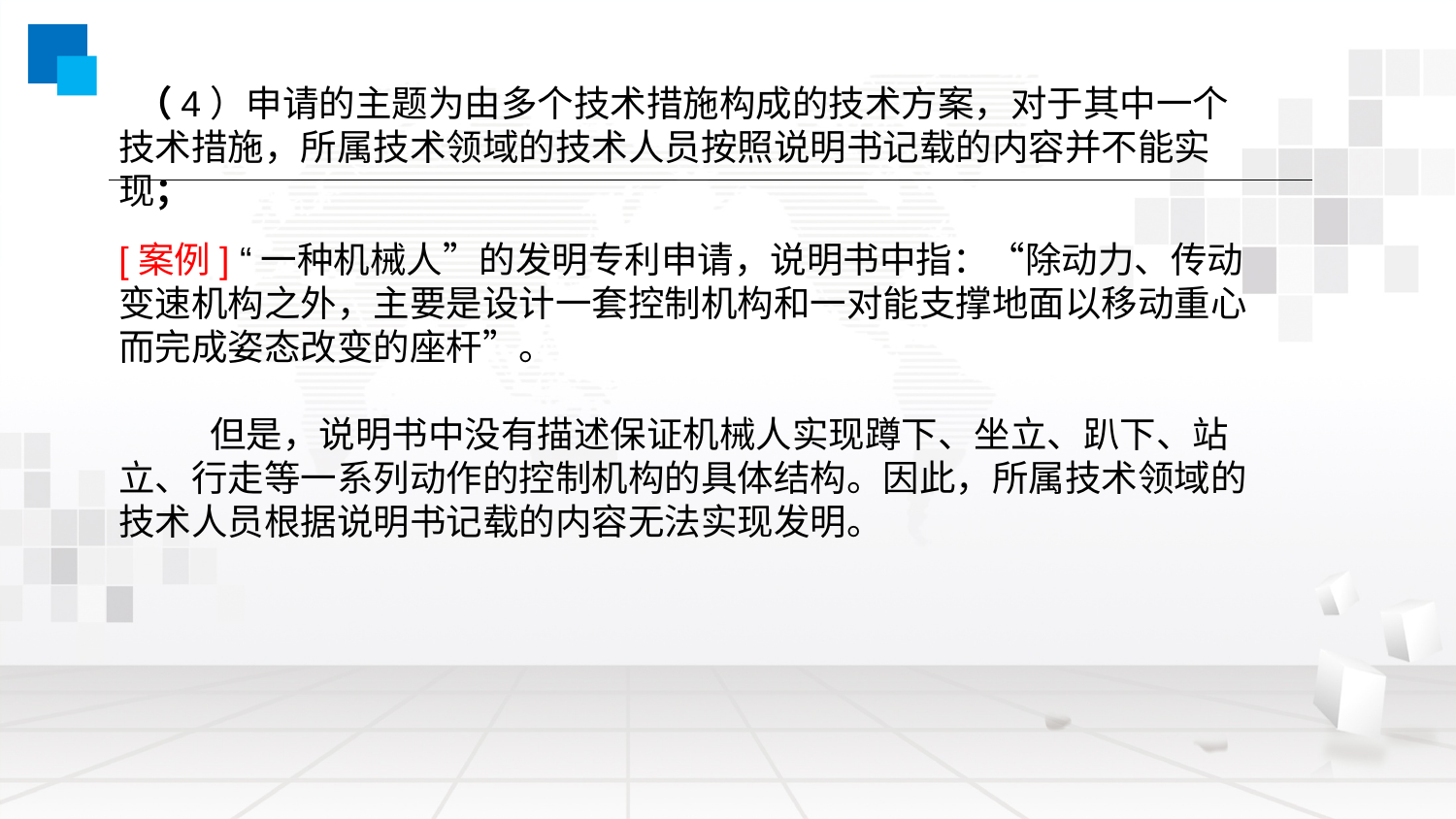

（4）申请的主题为由多个技术措施构成的技术方案，对于其中一个技术措施，所属技术领域的技术人员按照说明书记载的内容并不能实现；
[案例] “一种机械人”的发明专利申请，说明书中指：“除动力、传动变速机构之外，主要是设计一套控制机构和一对能支撑地面以移动重心而完成姿态改变的座杆”。

          但是，说明书中没有描述保证机械人实现蹲下、坐立、趴下、站立、行走等一系列动作的控制机构的具体结构。因此，所属技术领域的技术人员根据说明书记载的内容无法实现发明。